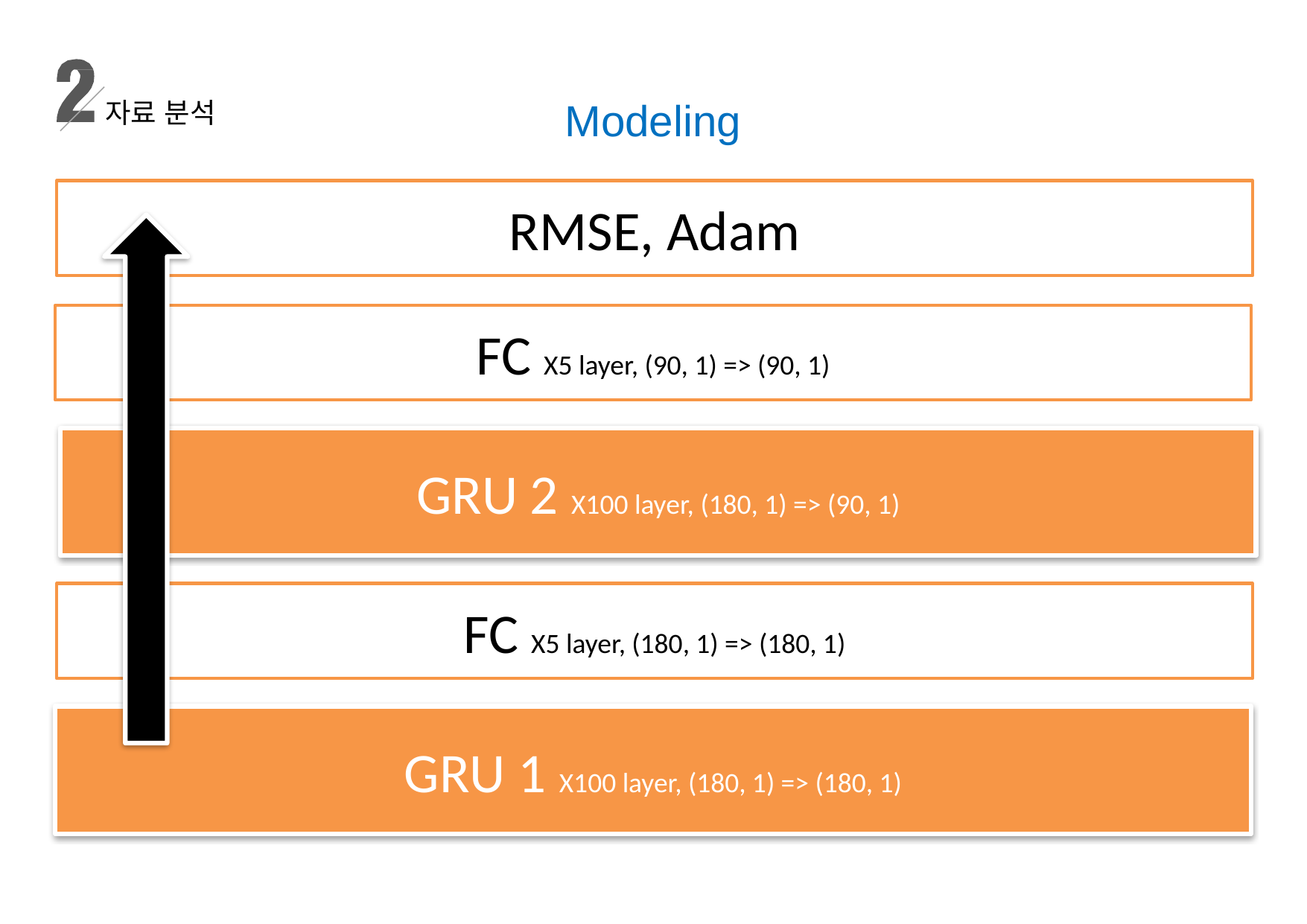

Modeling
자료 분석
RMSE, Adam

FC X5 layer, (90, 1) => (90, 1)
GRU 2 X100 layer, (180, 1) => (90, 1)
FC X5 layer, (180, 1) => (180, 1)
GRU 1 X100 layer, (180, 1) => (180, 1)